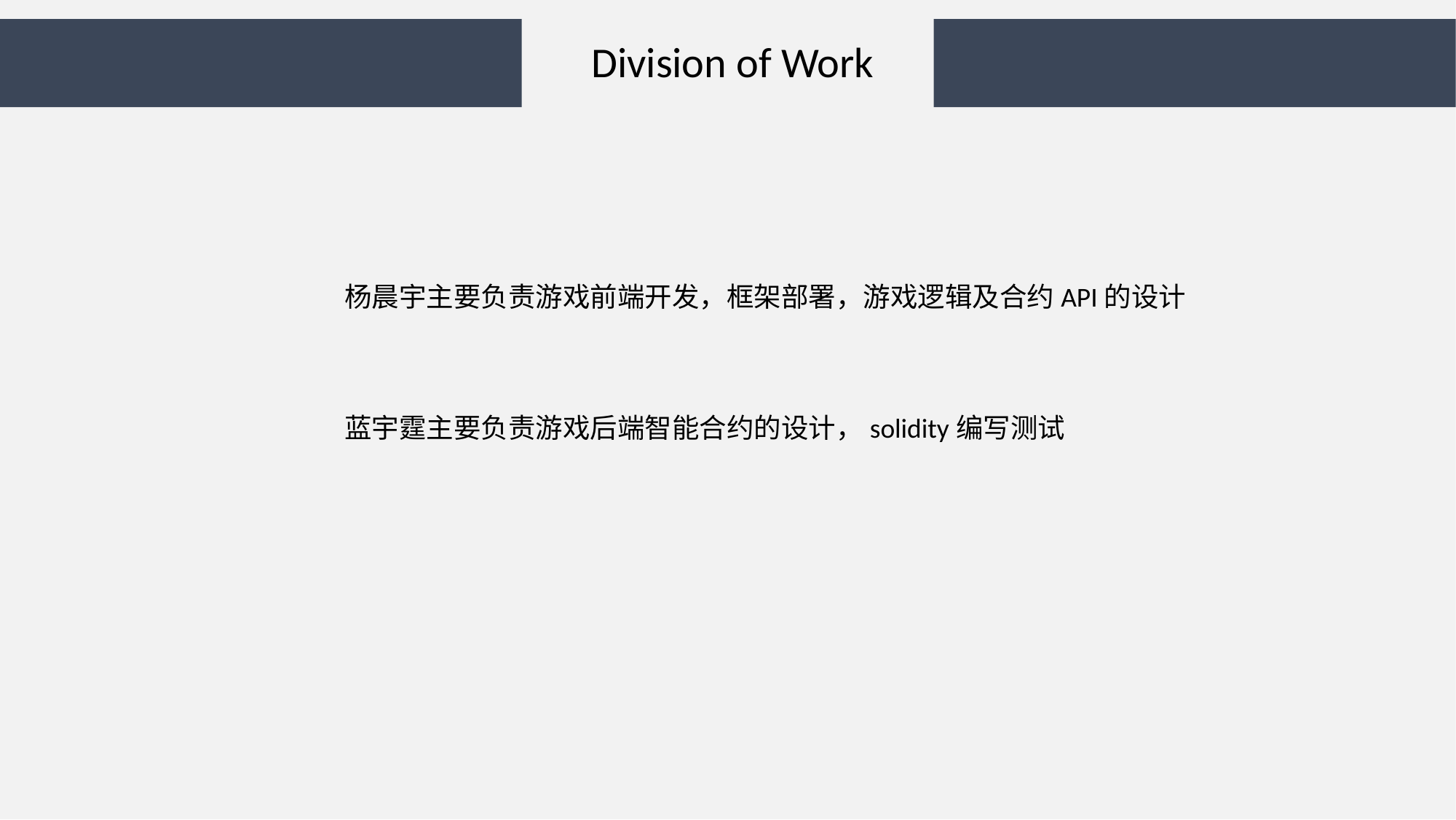

Division of Work
杨晨宇主要负责游戏前端开发，框架部署，游戏逻辑及合约API的设计

蓝宇霆主要负责游戏后端智能合约的设计，solidity编写测试